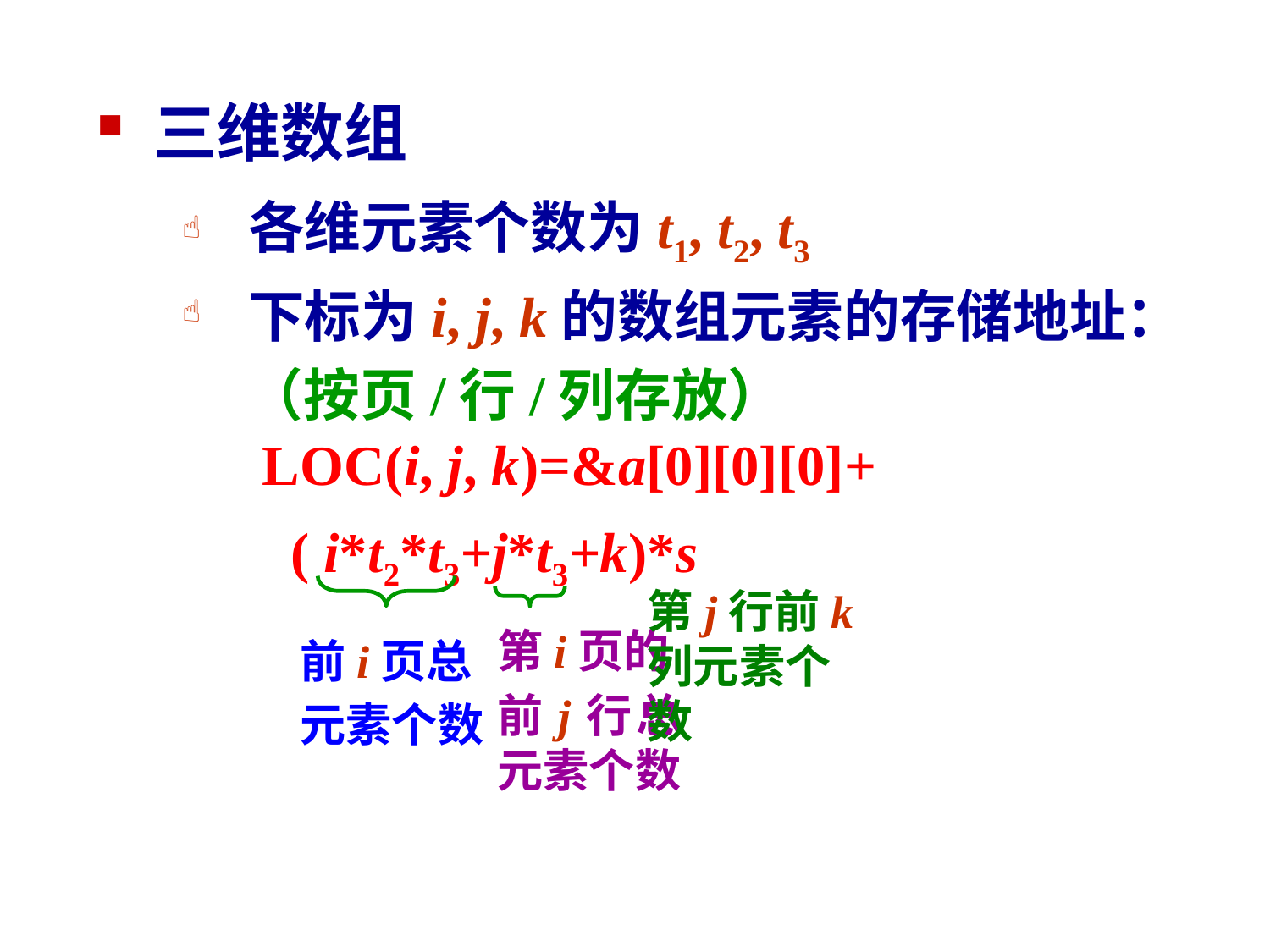

三维数组
 各维元素个数为t1, t2, t3
 下标为i, j, k的数组元素的存储地址：
    （按页/行/列存放）
LOC(i, j, k)=&a[0][0][0]+
  ( i*t2*t3+j*t3+k)*s

第j行前k列元素个数
第i页的
前j行总元素个数
前i页总
元素个数
18